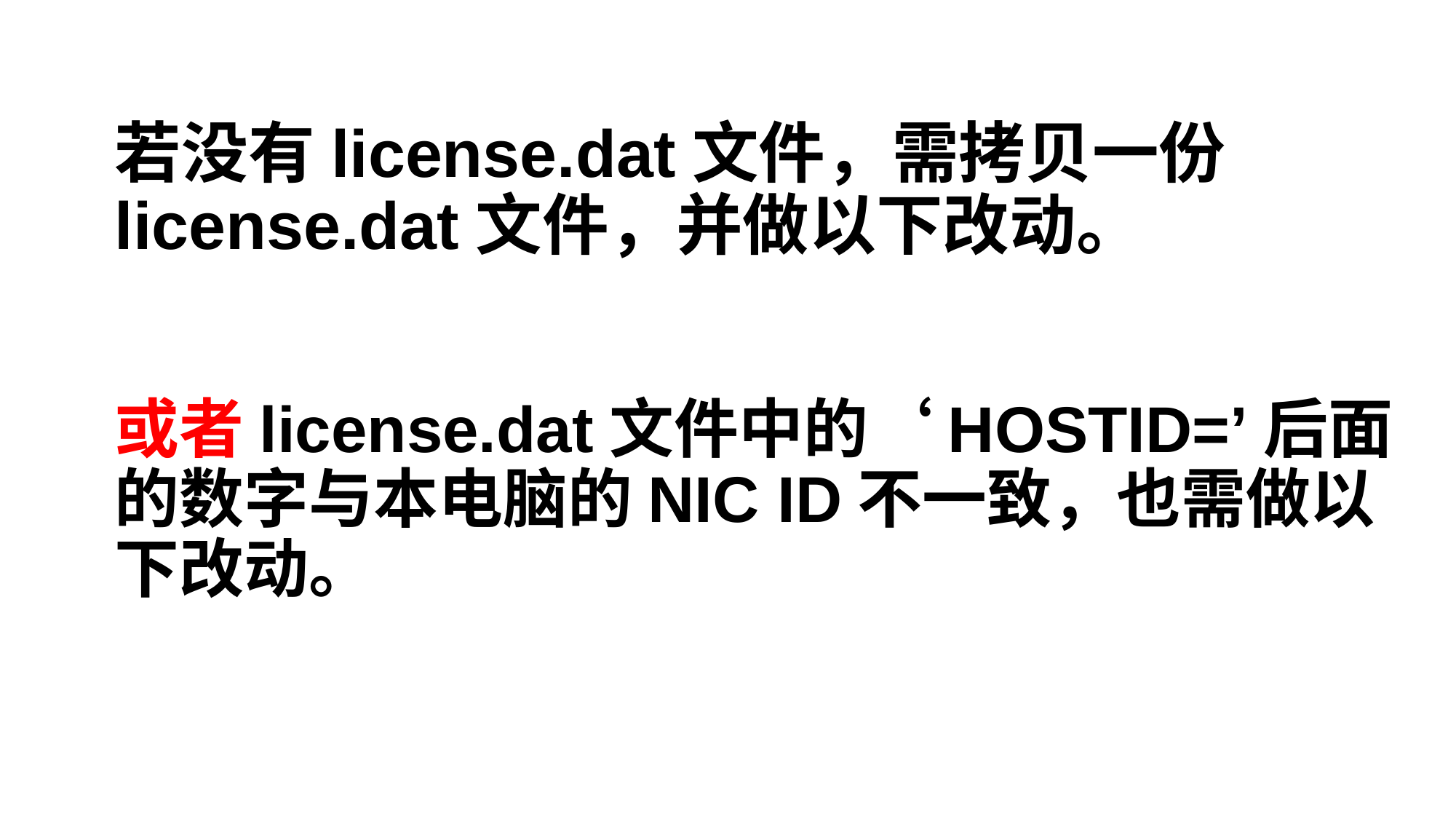

# 若没有license.dat文件，需拷贝一份license.dat文件，并做以下改动。
或者license.dat文件中的‘HOSTID=’后面的数字与本电脑的NIC ID不一致，也需做以下改动。